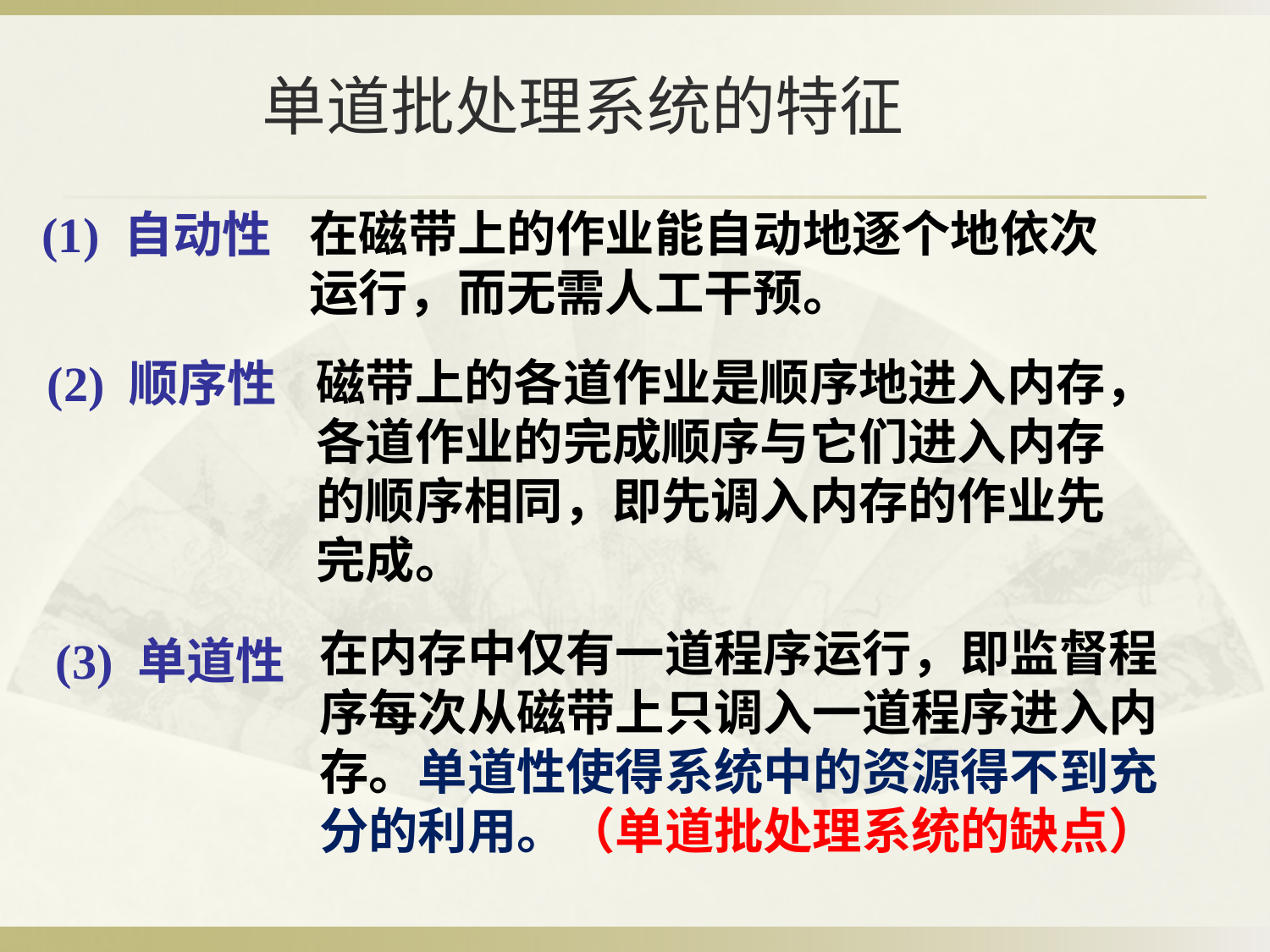

# 单道批处理系统的特征
在磁带上的作业能自动地逐个地依次运行，而无需人工干预。
(1) 自动性
磁带上的各道作业是顺序地进入内存，各道作业的完成顺序与它们进入内存的顺序相同，即先调入内存的作业先完成。
(2) 顺序性
在内存中仅有一道程序运行，即监督程序每次从磁带上只调入一道程序进入内存。单道性使得系统中的资源得不到充分的利用。（单道批处理系统的缺点）
(3) 单道性
24